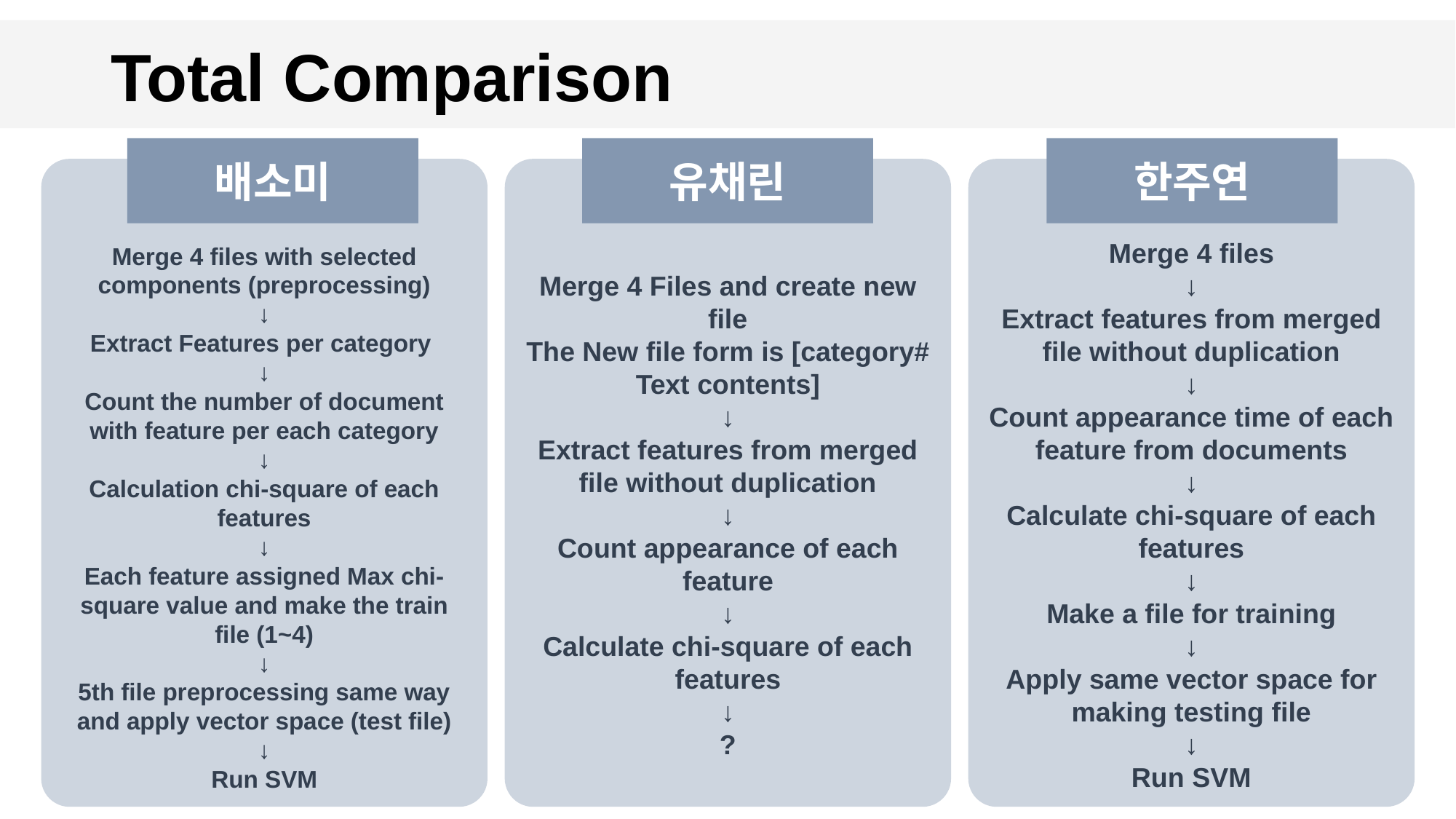

# Total Comparison
배소미
유채린
한주연
Merge 4 files
↓
Extract features from merged file without duplication
↓
Count appearance time of each feature from documents
↓
Calculate chi-square of each features
↓
Make a file for training
↓
Apply same vector space for making testing file
↓
Run SVM
Merge 4 files with selected components (preprocessing)
↓
Extract Features per category
↓
Count the number of document with feature per each category
↓
Calculation chi-square of each features
↓
Each feature assigned Max chi-square value and make the train file (1~4)
↓
5th file preprocessing same way and apply vector space (test file)
↓
Run SVM
Merge 4 Files and create new file
The New file form is [category# Text contents]
↓
Extract features from merged file without duplication
↓
Count appearance of each feature
↓
Calculate chi-square of each features
↓
?